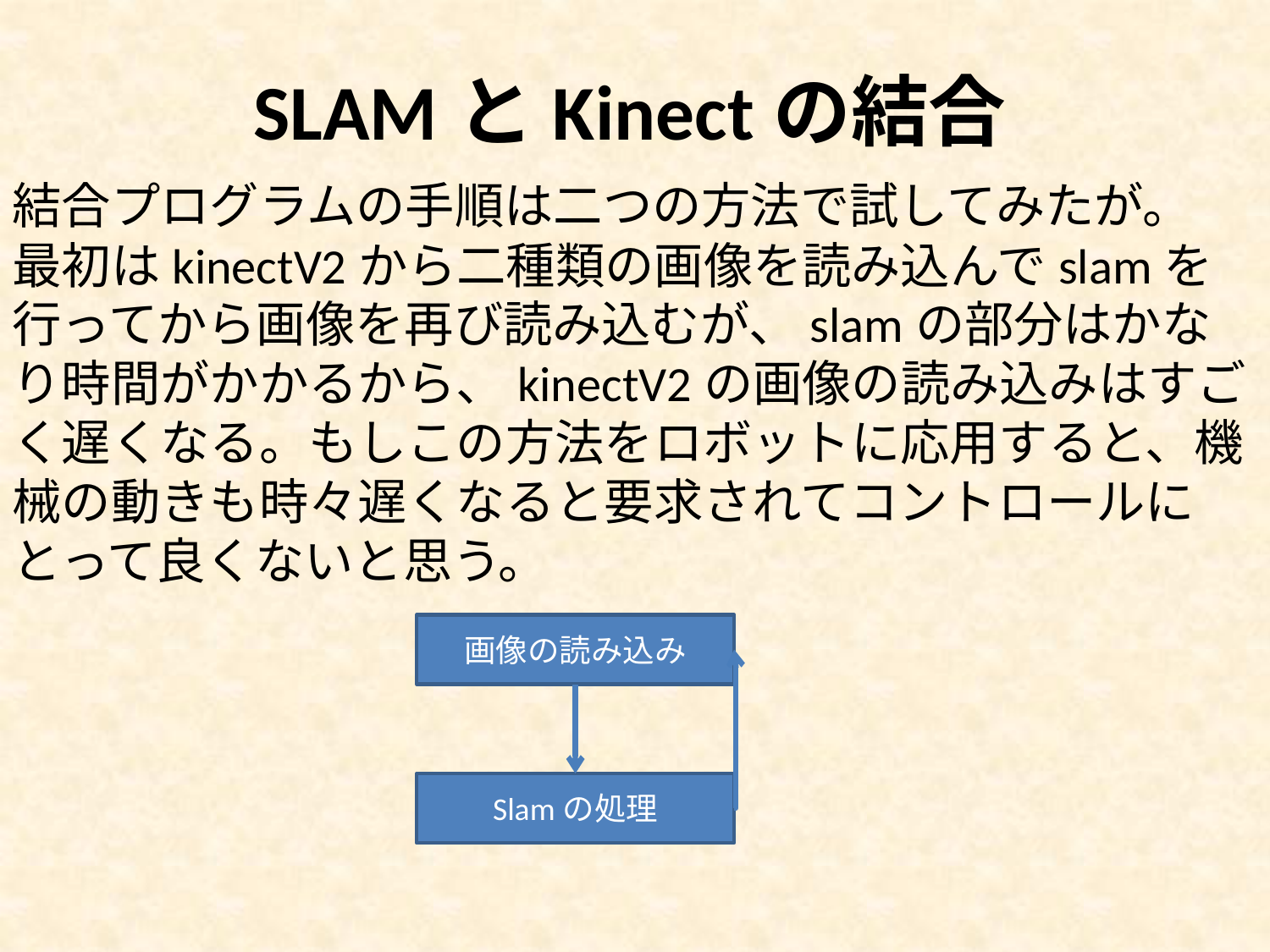

SLAMとKinectの結合
結合プログラムの手順は二つの方法で試してみたが。
最初はkinectV2から二種類の画像を読み込んでslamを行ってから画像を再び読み込むが、slamの部分はかなり時間がかかるから、kinectV2の画像の読み込みはすごく遅くなる。もしこの方法をロボットに応用すると、機械の動きも時々遅くなると要求されてコントロールにとって良くないと思う。
画像の読み込み
Slamの処理